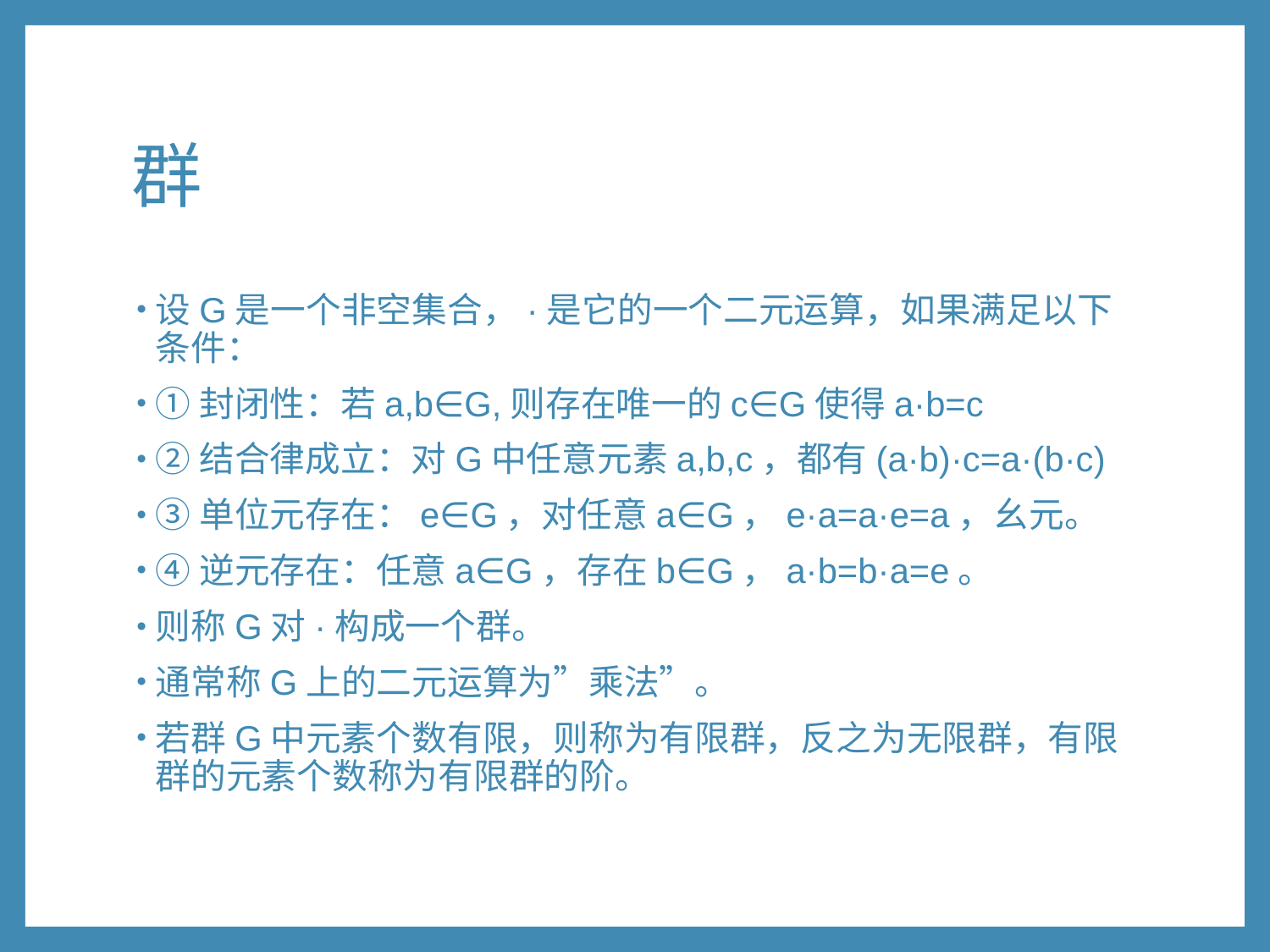

# 群
设G是一个非空集合，·是它的一个二元运算，如果满足以下条件：
①封闭性：若a,b∈G,则存在唯一的c∈G使得a·b=c
②结合律成立：对G中任意元素a,b,c，都有(a·b)·c=a·(b·c)
③单位元存在：e∈G，对任意a∈G，e·a=a·e=a，幺元。
④逆元存在：任意a∈G，存在b∈G，a·b=b·a=e。
则称G对·构成一个群。
通常称G上的二元运算为”乘法”。
若群G中元素个数有限，则称为有限群，反之为无限群，有限群的元素个数称为有限群的阶。